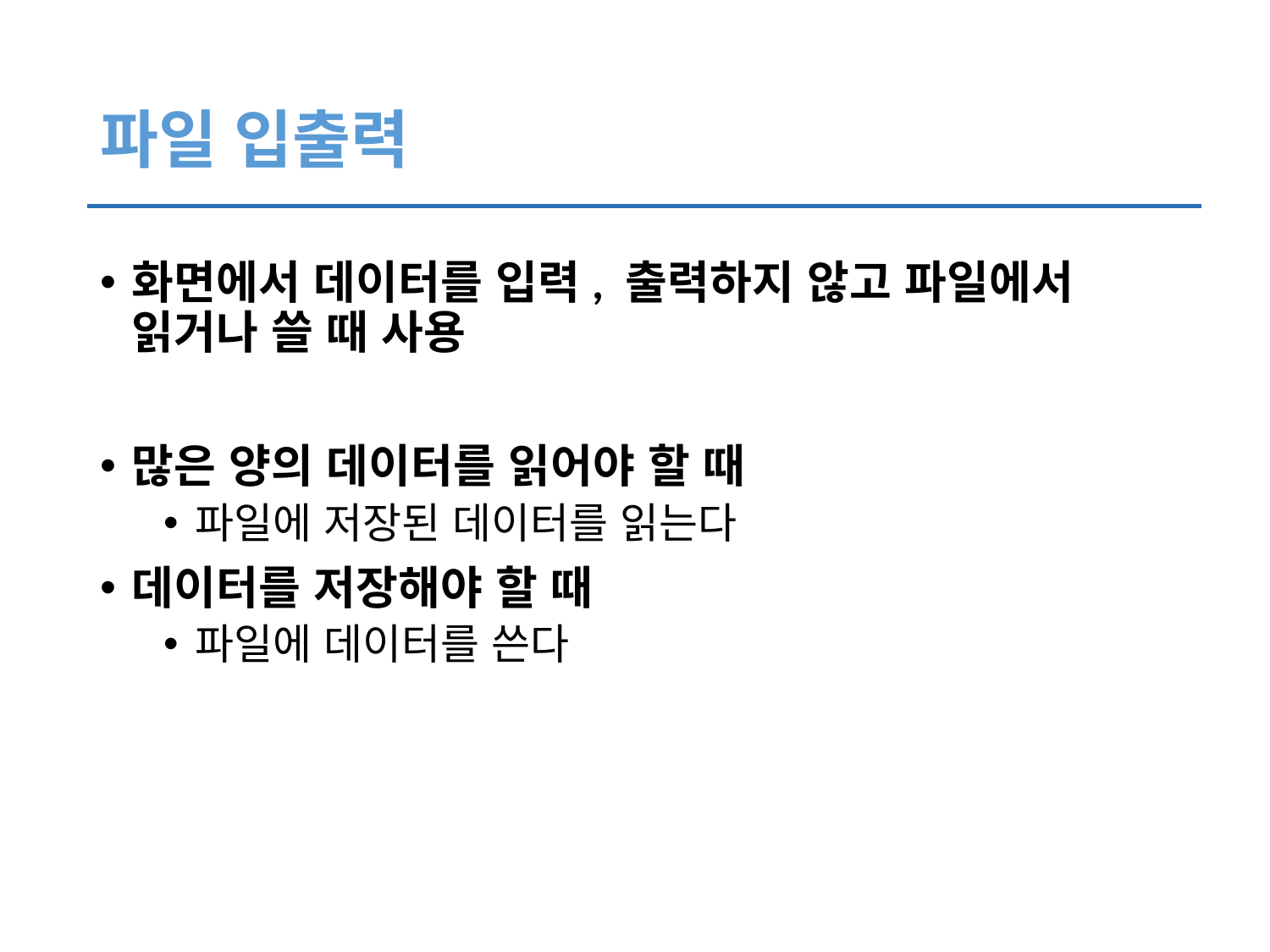

# 파일 입출력
화면에서 데이터를 입력, 출력하지 않고 파일에서 읽거나 쓸 때 사용

많은 양의 데이터를 읽어야 할 때
파일에 저장된 데이터를 읽는다
데이터를 저장해야 할 때
파일에 데이터를 쓴다